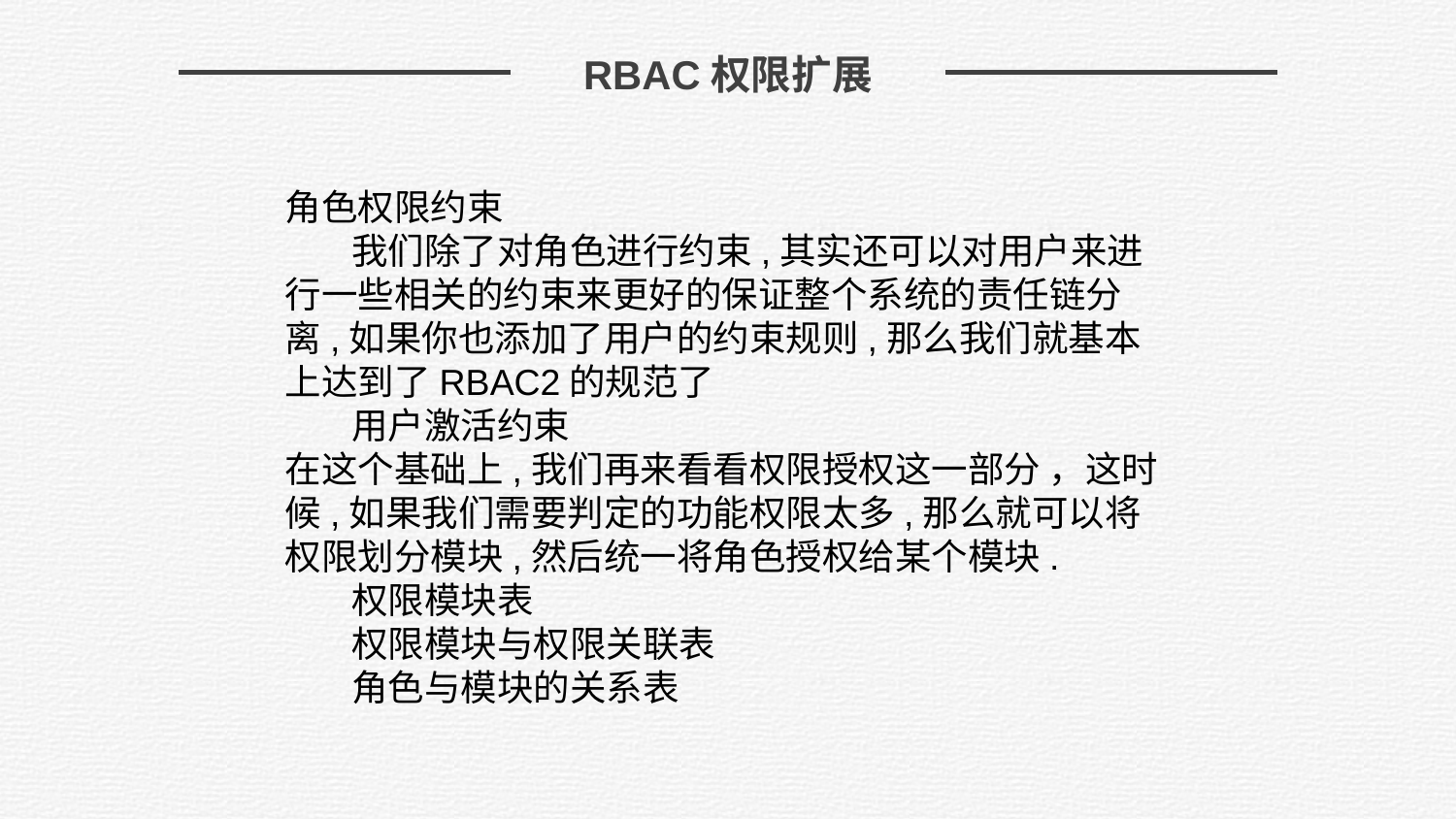

RBAC权限扩展
角色权限约束
       我们除了对角色进行约束,其实还可以对用户来进行一些相关的约束来更好的保证整个系统的责任链分离,如果你也添加了用户的约束规则,那么我们就基本上达到了RBAC2的规范了
       用户激活约束
在这个基础上,我们再来看看权限授权这一部分 ，这时候,如果我们需要判定的功能权限太多,那么就可以将权限划分模块,然后统一将角色授权给某个模块.
       权限模块表
       权限模块与权限关联表
       角色与模块的关系表